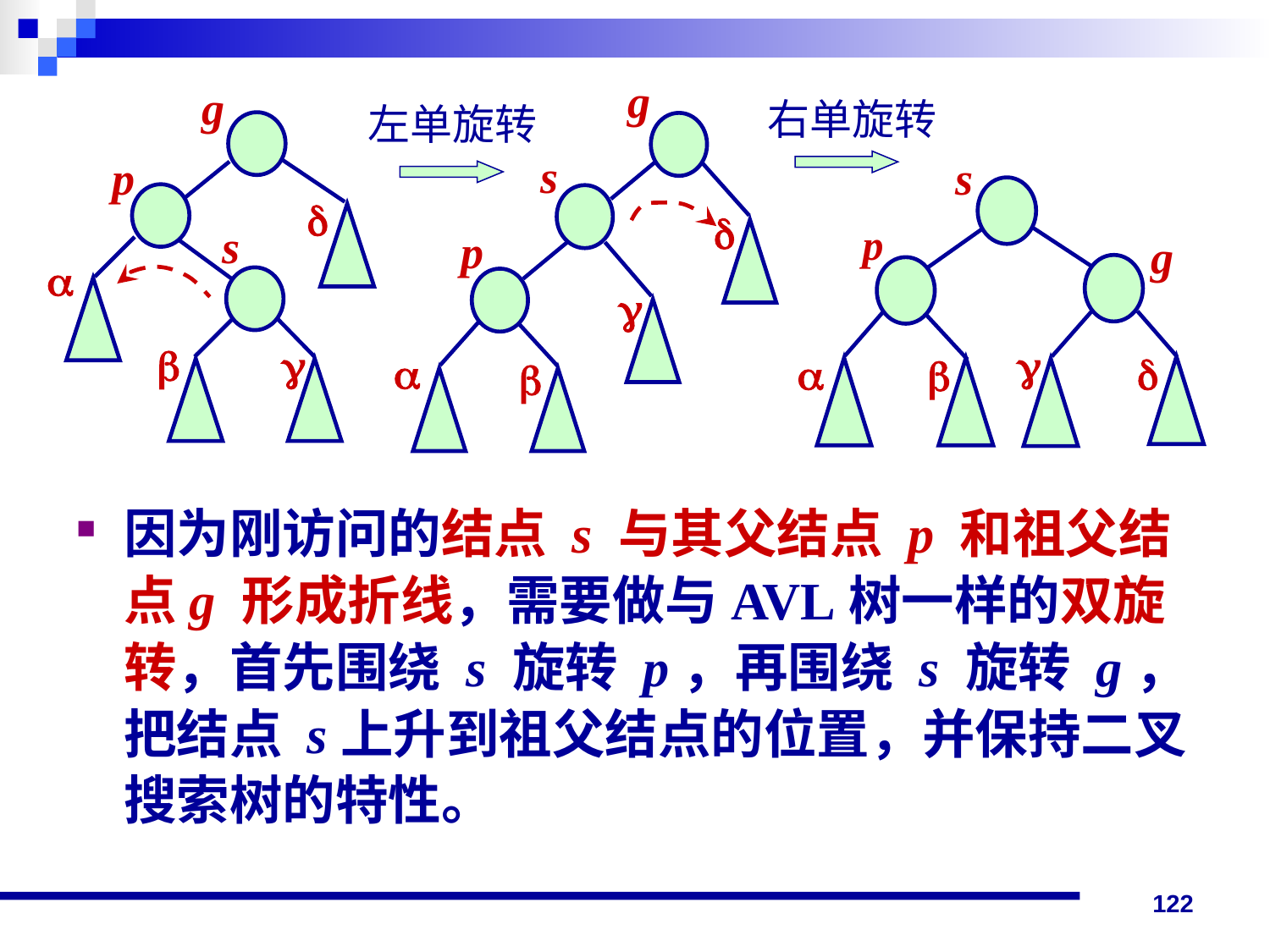

g

s

δ

p

γ

α

β

g

p

δ

s

α

β

γ

右单旋转
左单旋转
s

p

g

γ

α

δ

β

因为刚访问的结点 s 与其父结点 p 和祖父结点g 形成折线，需要做与AVL树一样的双旋转，首先围绕 s 旋转 p，再围绕 s 旋转 g，把结点 s上升到祖父结点的位置，并保持二叉搜索树的特性。
122